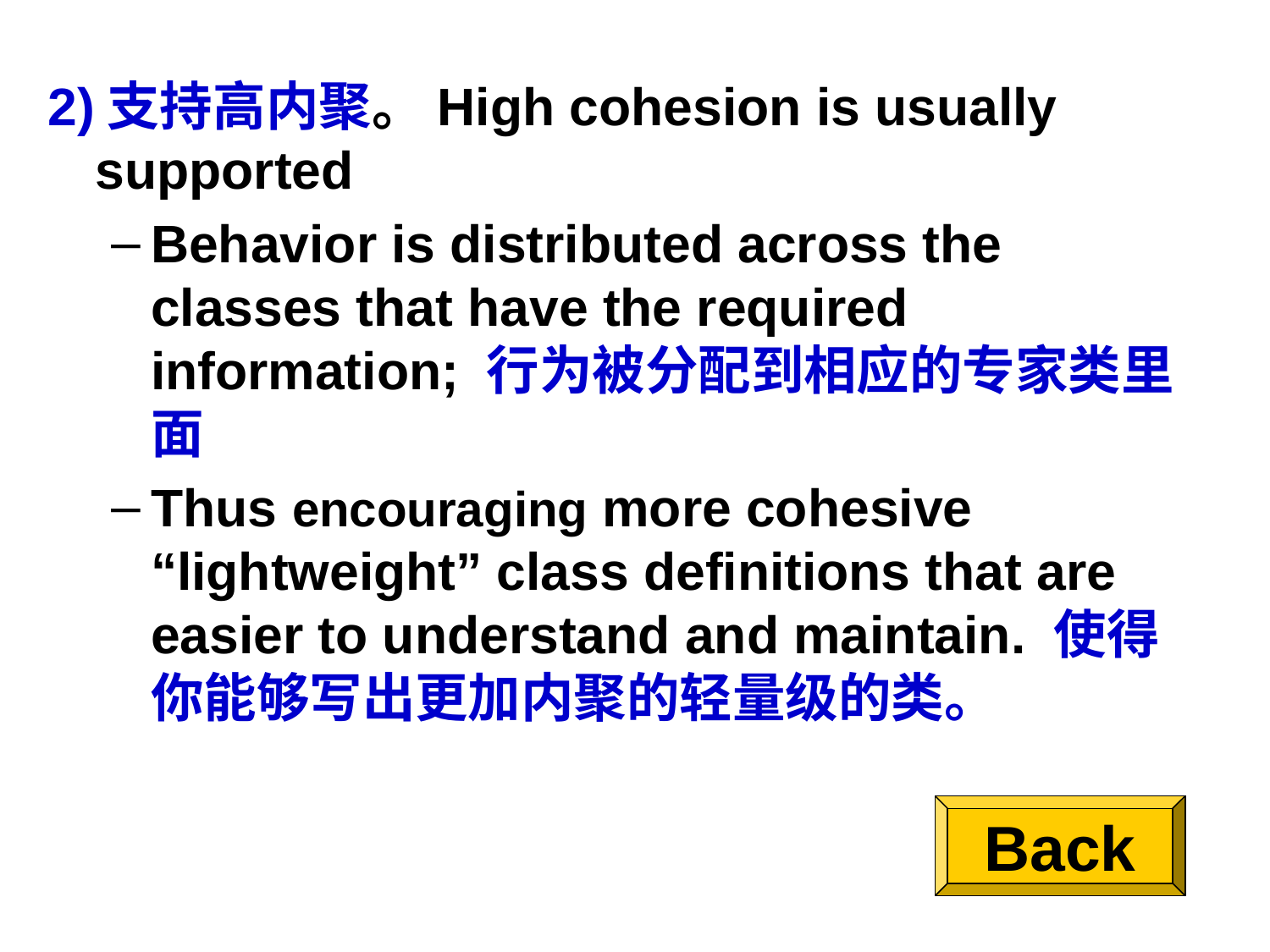

2)支持高内聚。High cohesion is usually supported
Behavior is distributed across the classes that have the required information; 行为被分配到相应的专家类里面
Thus encouraging more cohesive “lightweight” class definitions that are easier to understand and maintain. 使得你能够写出更加内聚的轻量级的类。
Back